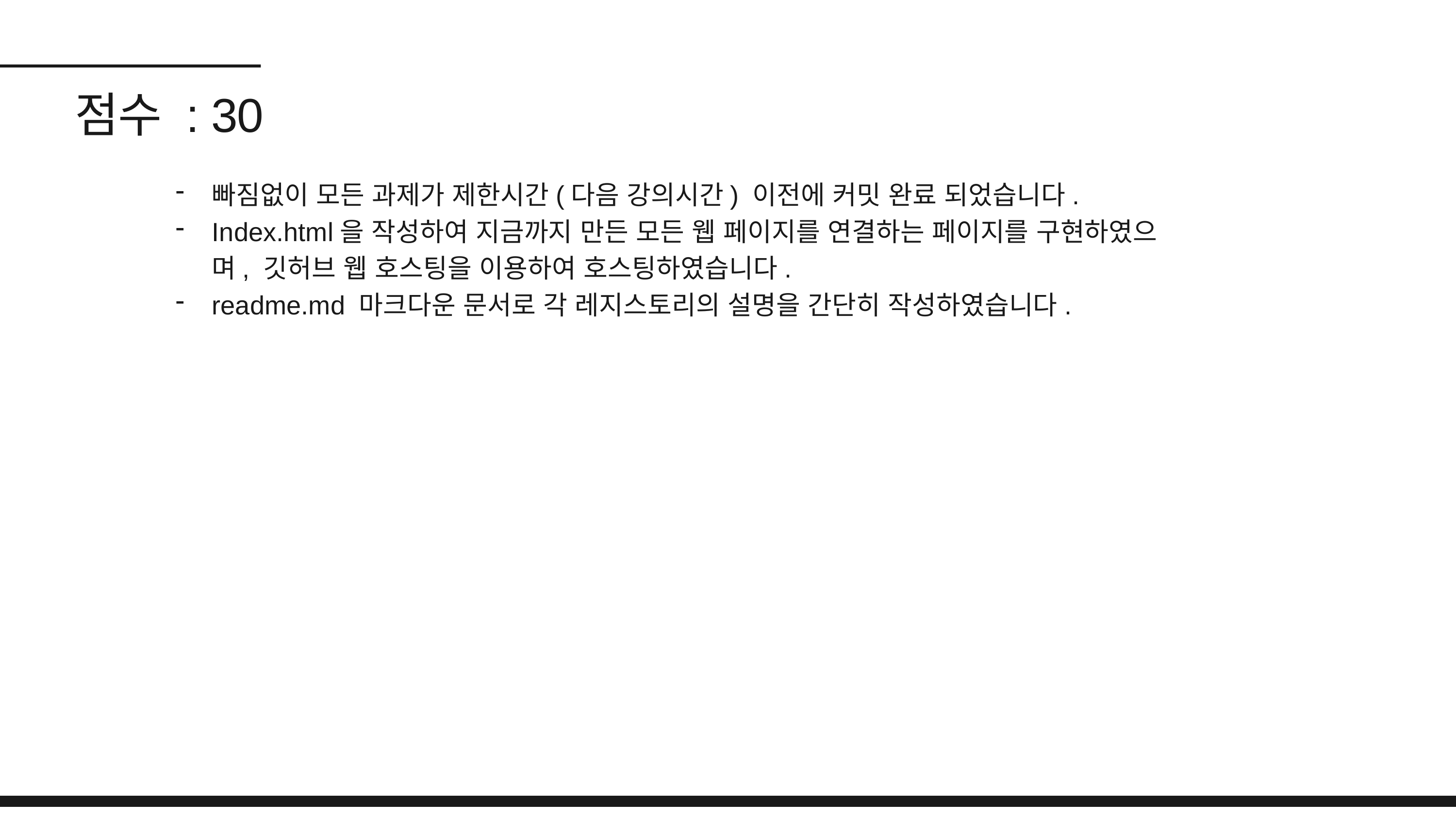

점수 : 30
빠짐없이 모든 과제가 제한시간(다음 강의시간) 이전에 커밋 완료 되었습니다.
Index.html을 작성하여 지금까지 만든 모든 웹 페이지를 연결하는 페이지를 구현하였으며, 깃허브 웹 호스팅을 이용하여 호스팅하였습니다.
readme.md 마크다운 문서로 각 레지스토리의 설명을 간단히 작성하였습니다.